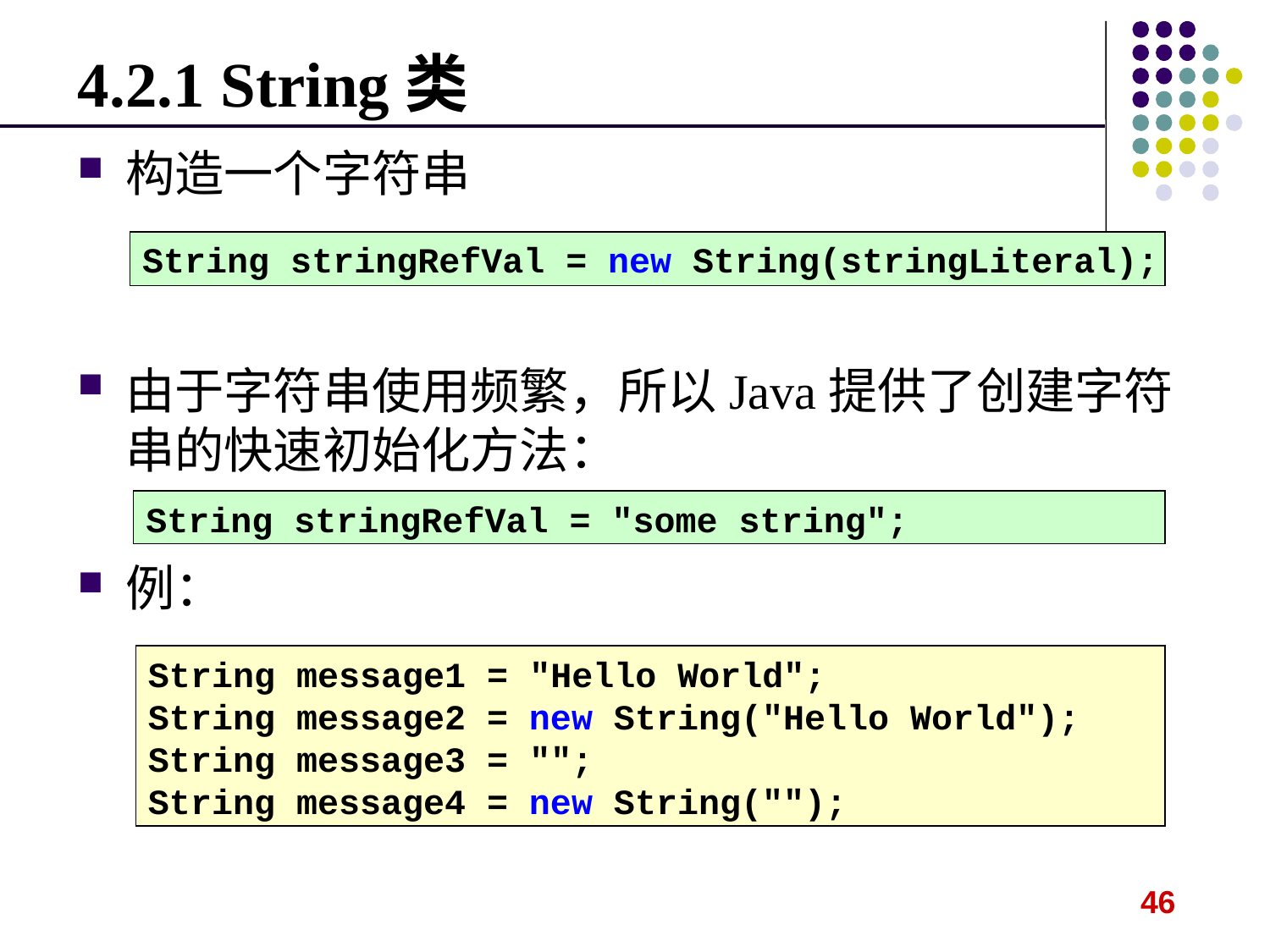

4.2.1 String类
构造一个字符串

由于字符串使用频繁，所以Java提供了创建字符串的快速初始化方法：

例：
String stringRefVal = new String(stringLiteral);
String stringRefVal = "some string";
String message1 = "Hello World";
String message2 = new String("Hello World");
String message3 = "";
String message4 = new String("");